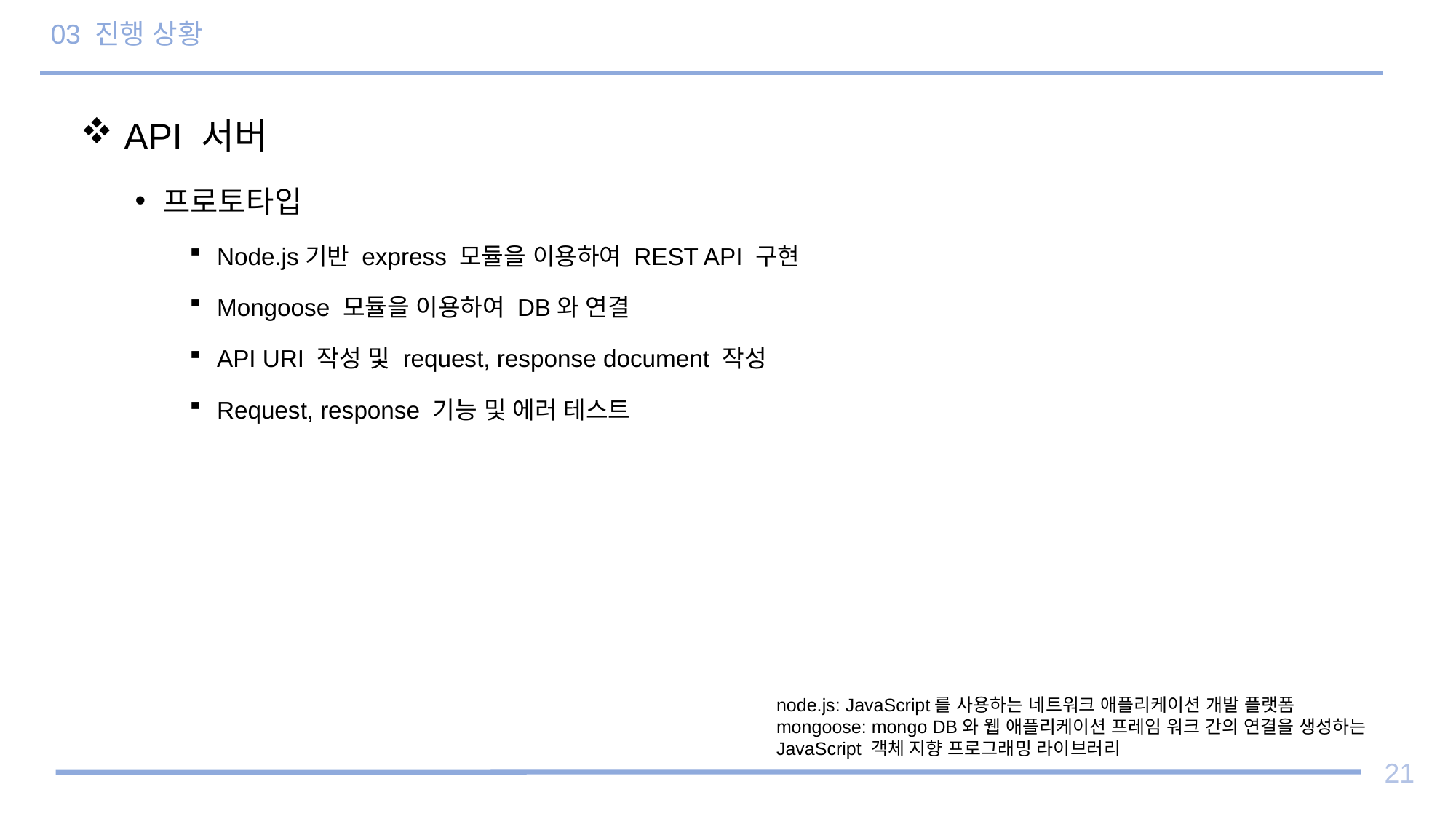

# 03 진행 상황
 API 서버
프로토타입
Node.js기반 express 모듈을 이용하여 REST API 구현
Mongoose 모듈을 이용하여 DB와 연결
API URI 작성 및 request, response document 작성
Request, response 기능 및 에러 테스트
node.js: JavaScript를 사용하는 네트워크 애플리케이션 개발 플랫폼
mongoose: mongo DB와 웹 애플리케이션 프레임 워크 간의 연결을 생성하는 JavaScript 객체 지향 프로그래밍 라이브러리
21